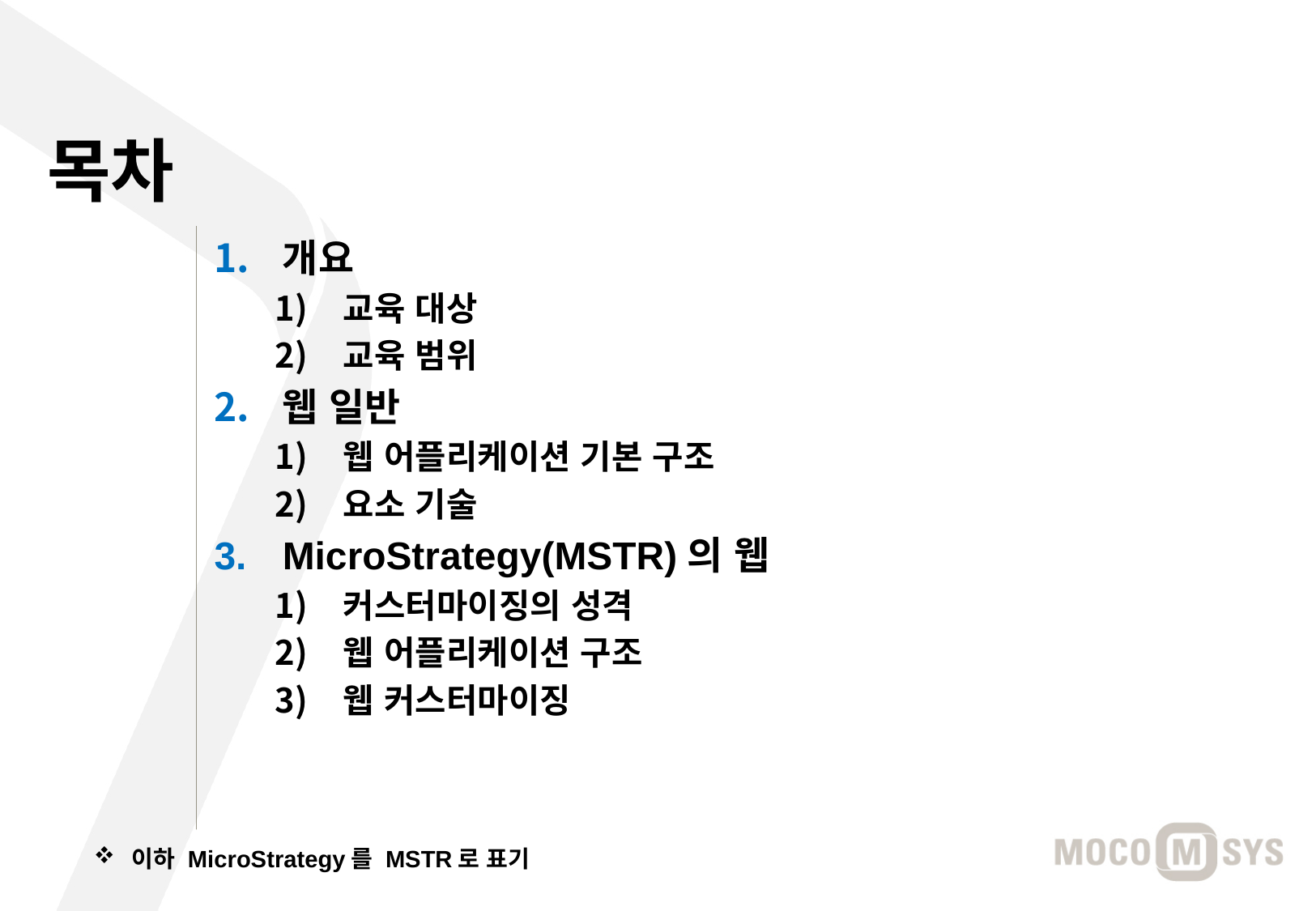

개요
교육 대상
교육 범위
웹 일반
웹 어플리케이션 기본 구조
요소 기술
MicroStrategy(MSTR)의 웹
커스터마이징의 성격
웹 어플리케이션 구조
웹 커스터마이징
이하 MicroStrategy를 MSTR로 표기